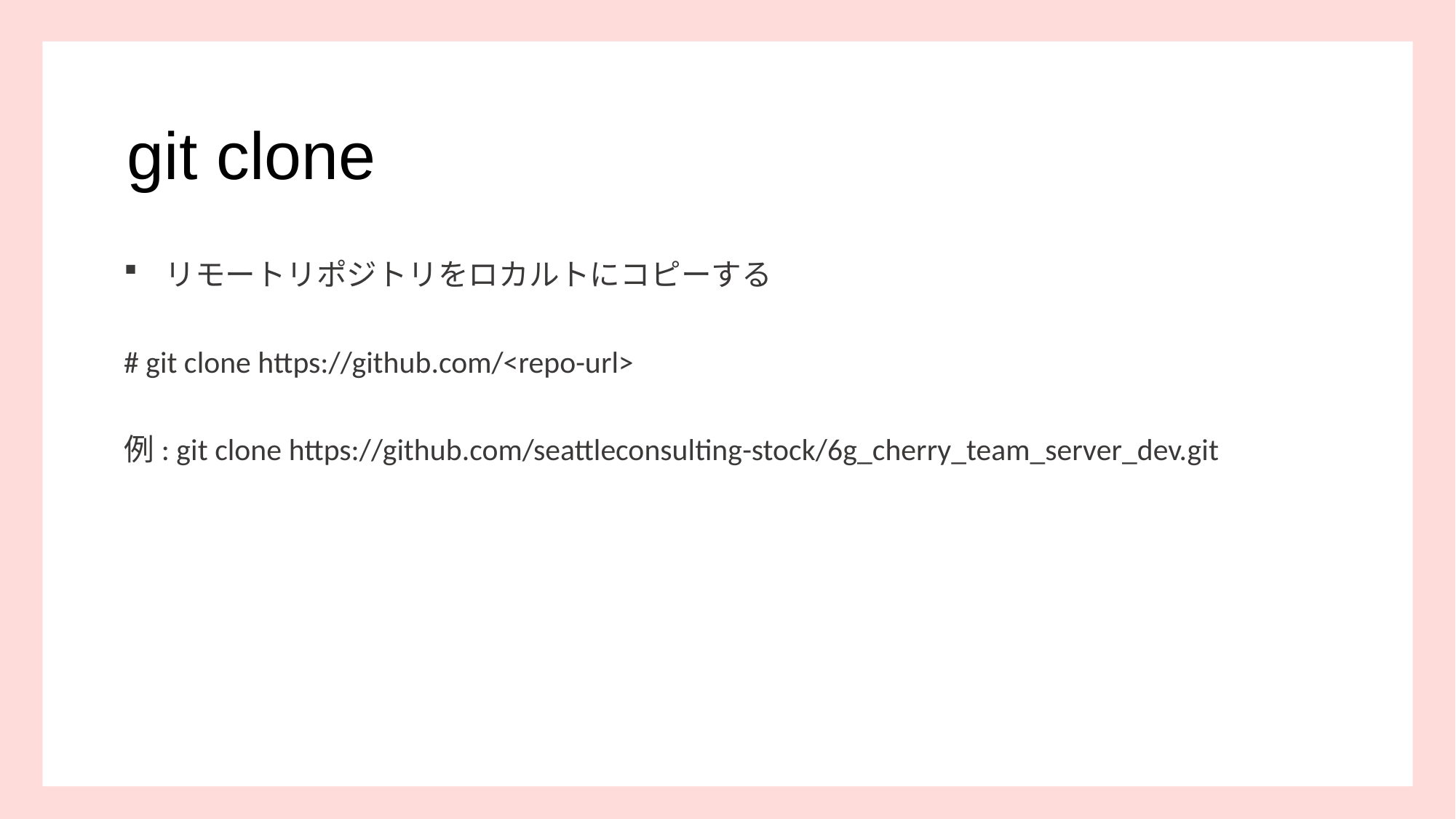

#
git clone

リモートリポジトリをロカルトにコピーする

# git clone https://github.com/<repo-url>

例: git clone https://github.com/seattleconsulting-stock/6g_cherry_team_server_dev.git